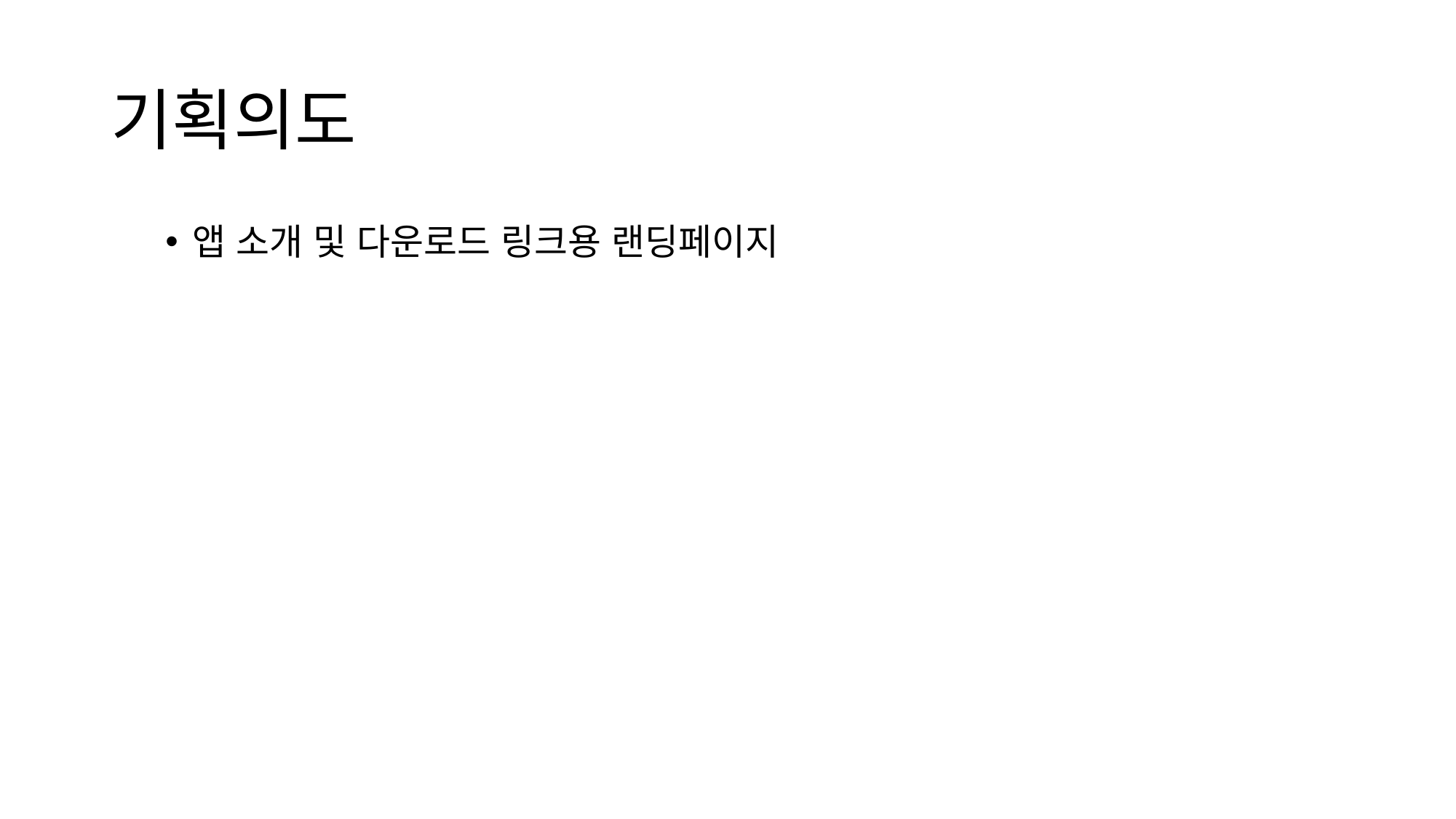

# 기획의도
앱 소개 및 다운로드 링크용 랜딩페이지